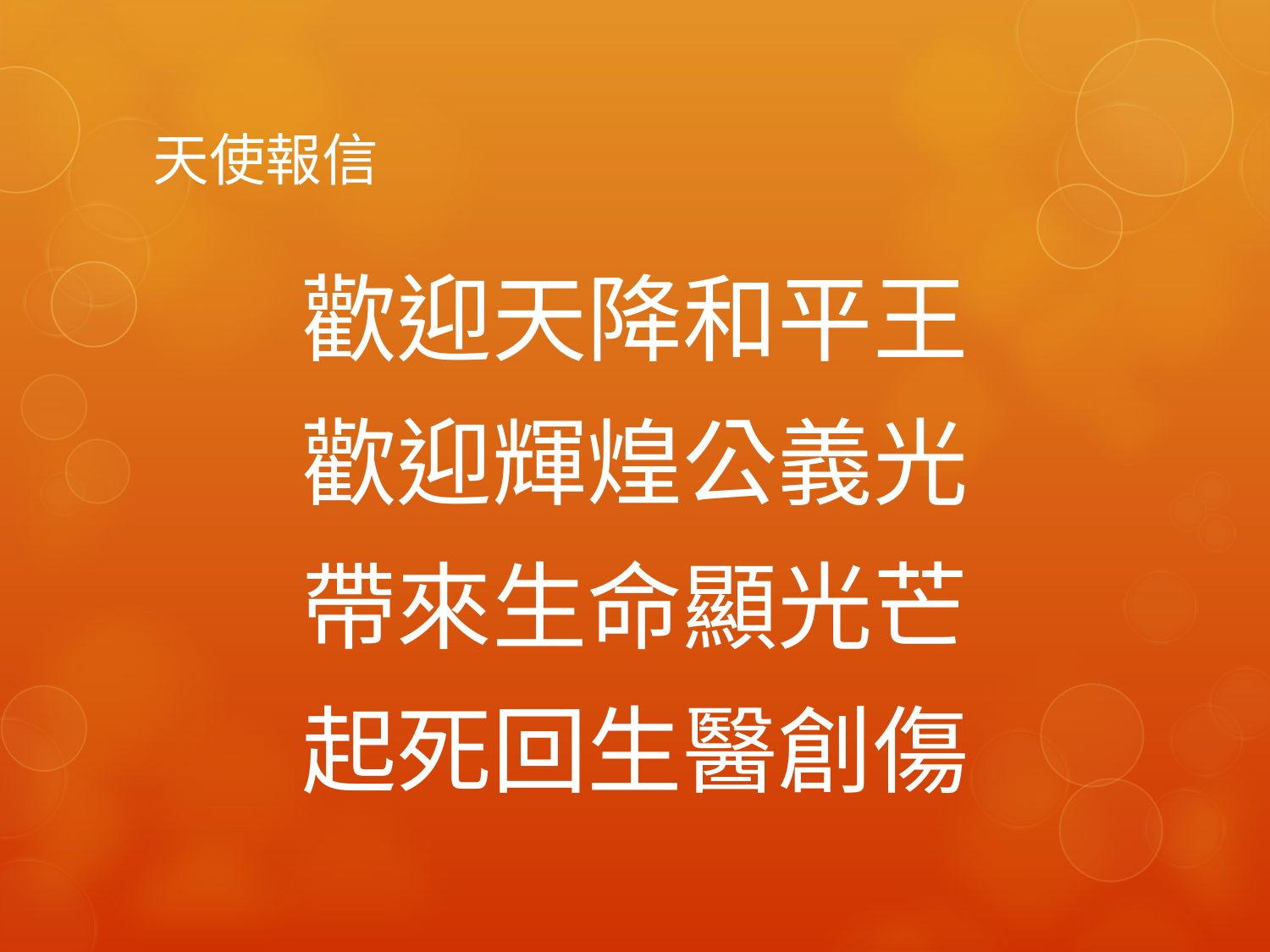

# 天使報信
歡迎天降和平王
歡迎輝煌公義光
帶來生命顯光芒
起死回生醫創傷